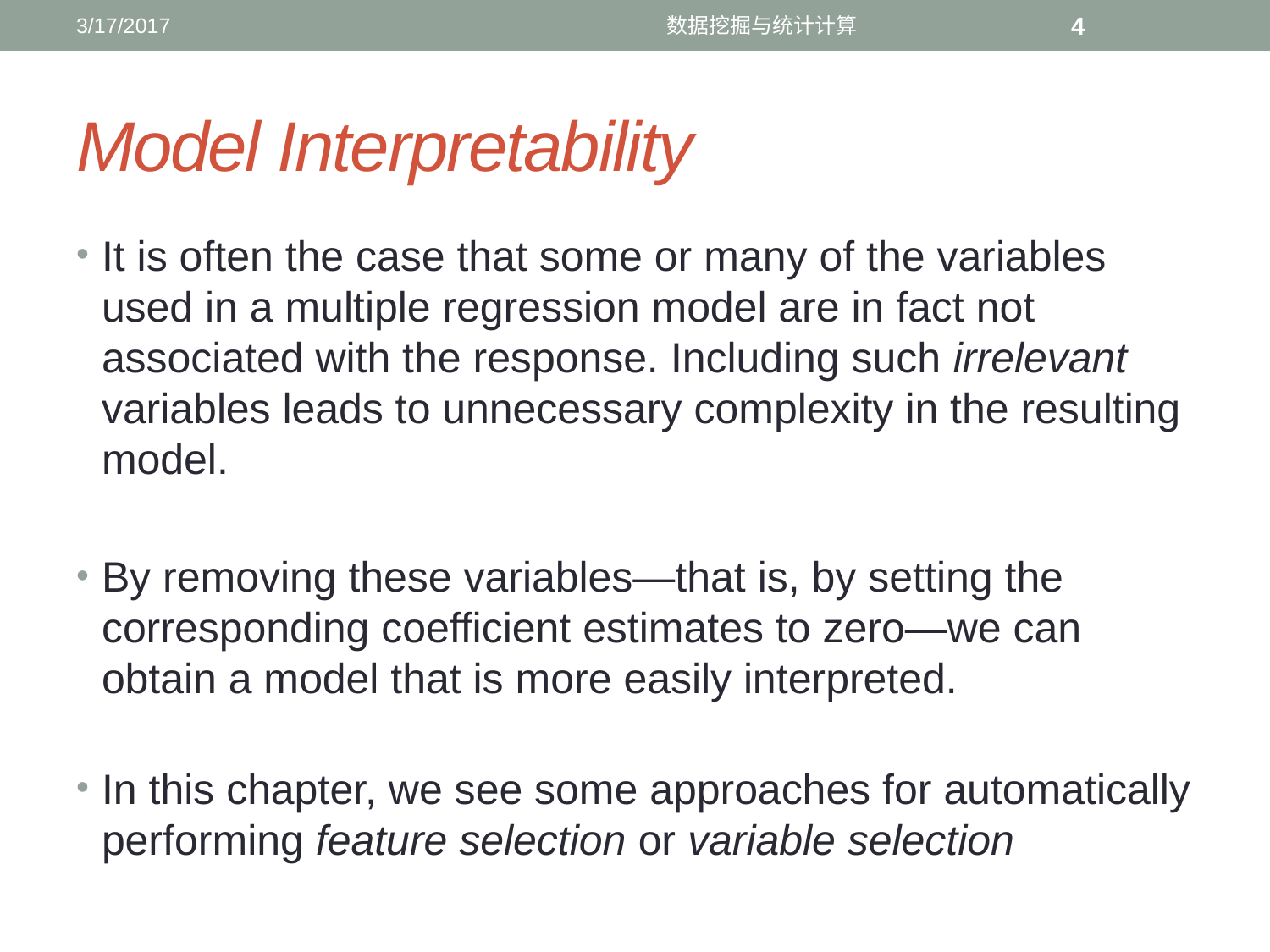

3/17/2017
数据挖掘与统计计算
4
# Model Interpretability
It is often the case that some or many of the variables used in a multiple regression model are in fact not associated with the response. Including such irrelevant variables leads to unnecessary complexity in the resulting model.

By removing these variables—that is, by setting the corresponding coefficient estimates to zero—we can obtain a model that is more easily interpreted.
In this chapter, we see some approaches for automatically performing feature selection or variable selection